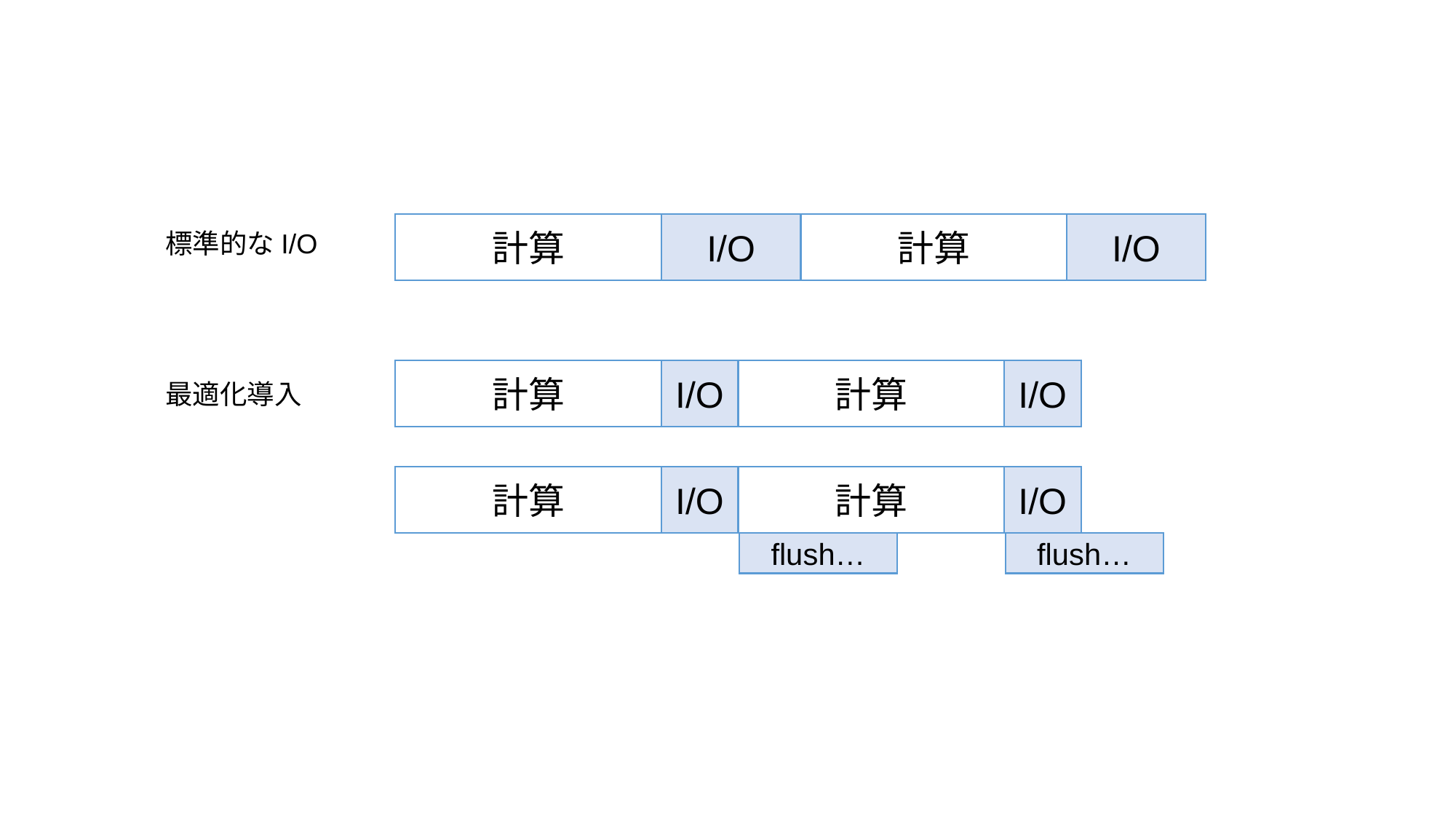

計算
I/O
計算
I/O
標準的なI/O
計算
I/O
計算
I/O
最適化導入
計算
I/O
計算
I/O
flush…
flush…